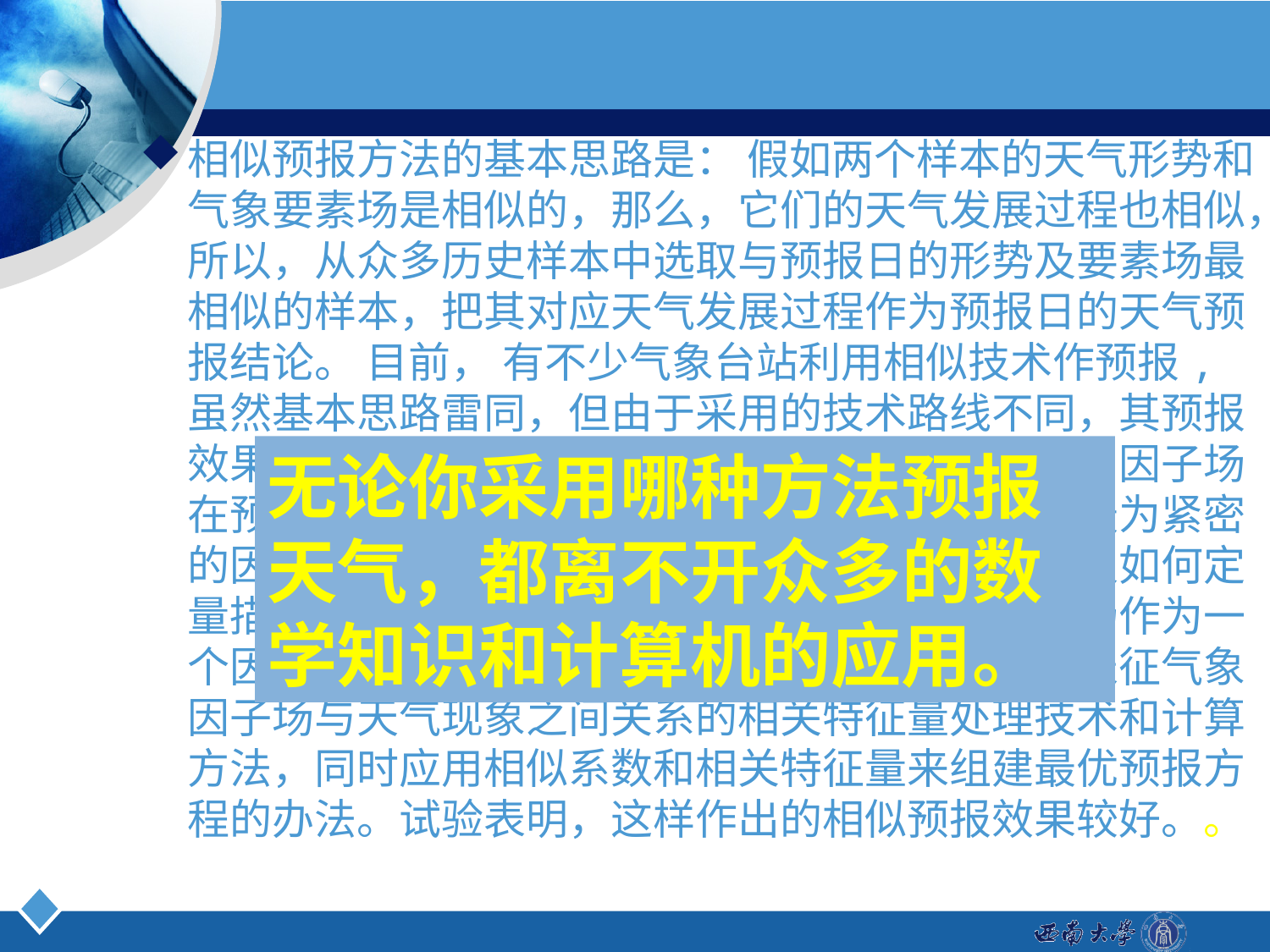

相似预报方法的基本思路是： 假如两个样本的天气形势和气象要素场是相似的，那么，它们的天气发展过程也相似，所以，从众多历史样本中选取与预报日的形势及要素场最相似的样本，把其对应天气发展过程作为预报日的天气预报结论。 目前， 有不少气象台站利用相似技术作预报,  虽然基本思路雷同，但由于采用的技术路线不同，其预报效果也不一样。大多数相似预报方法都考虑了不同因子场在预报中的重要性的差异，选取与预报对象关系最为紧密的因子场参与相似计算。但是，这些方法都未涉及如何定量描述因子场重要性的问题，也没有把整个因子场作为一个因子引入预报方程的做法，如果采用定量化地表征气象因子场与天气现象之间关系的相关特征量处理技术和计算方法，同时应用相似系数和相关特征量来组建最优预报方程的办法。试验表明，这样作出的相似预报效果较好。。
无论你采用哪种方法预报天气，都离不开众多的数学知识和计算机的应用。